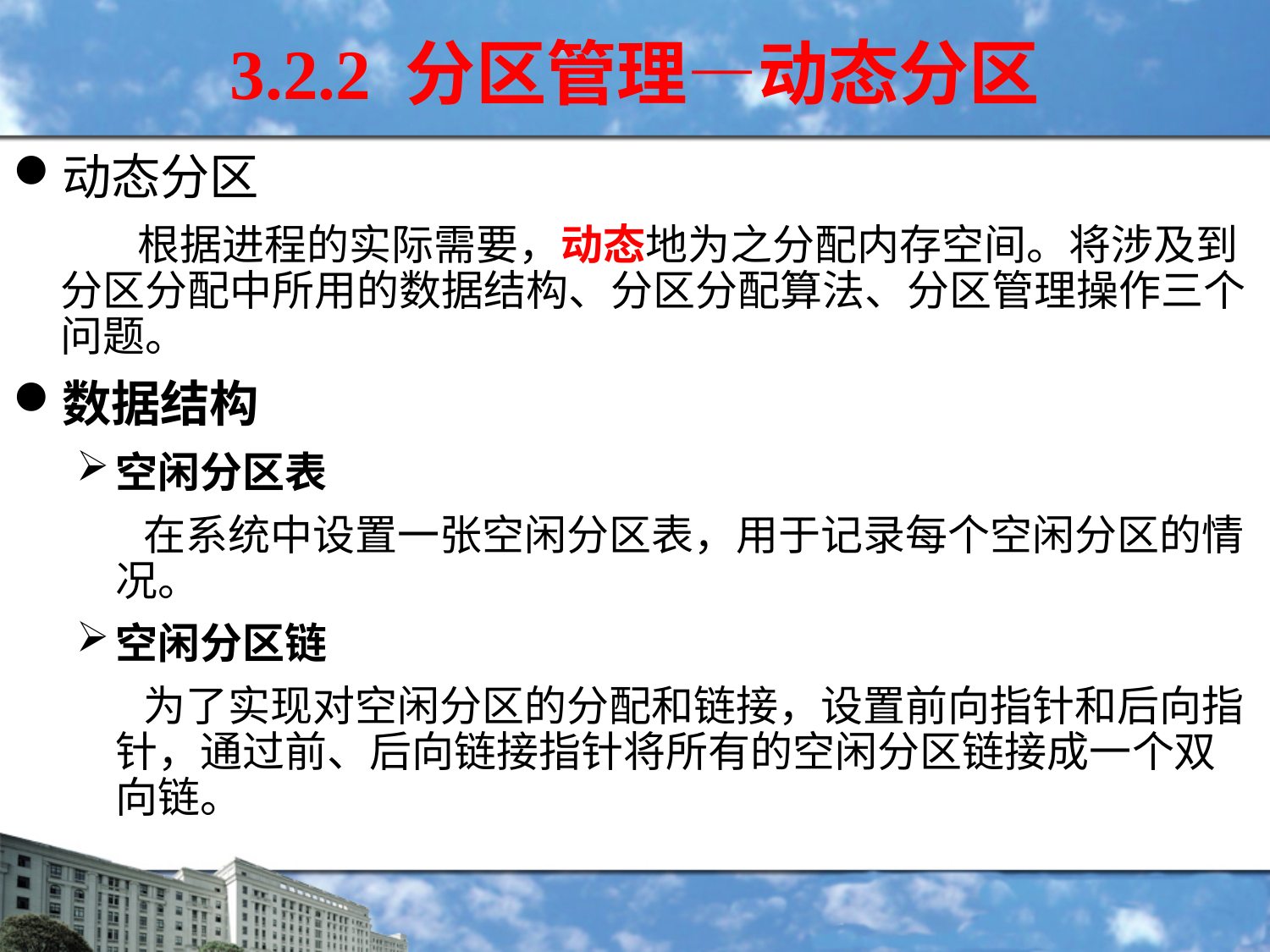

3.2.2 分区管理—动态分区
动态分区
            根据进程的实际需要，动态地为之分配内存空间。将涉及到分区分配中所用的数据结构、分区分配算法、分区管理操作三个问题。
数据结构
空闲分区表
      在系统中设置一张空闲分区表，用于记录每个空闲分区的情况。
空闲分区链
      为了实现对空闲分区的分配和链接，设置前向指针和后向指针，通过前、后向链接指针将所有的空闲分区链接成一个双向链。